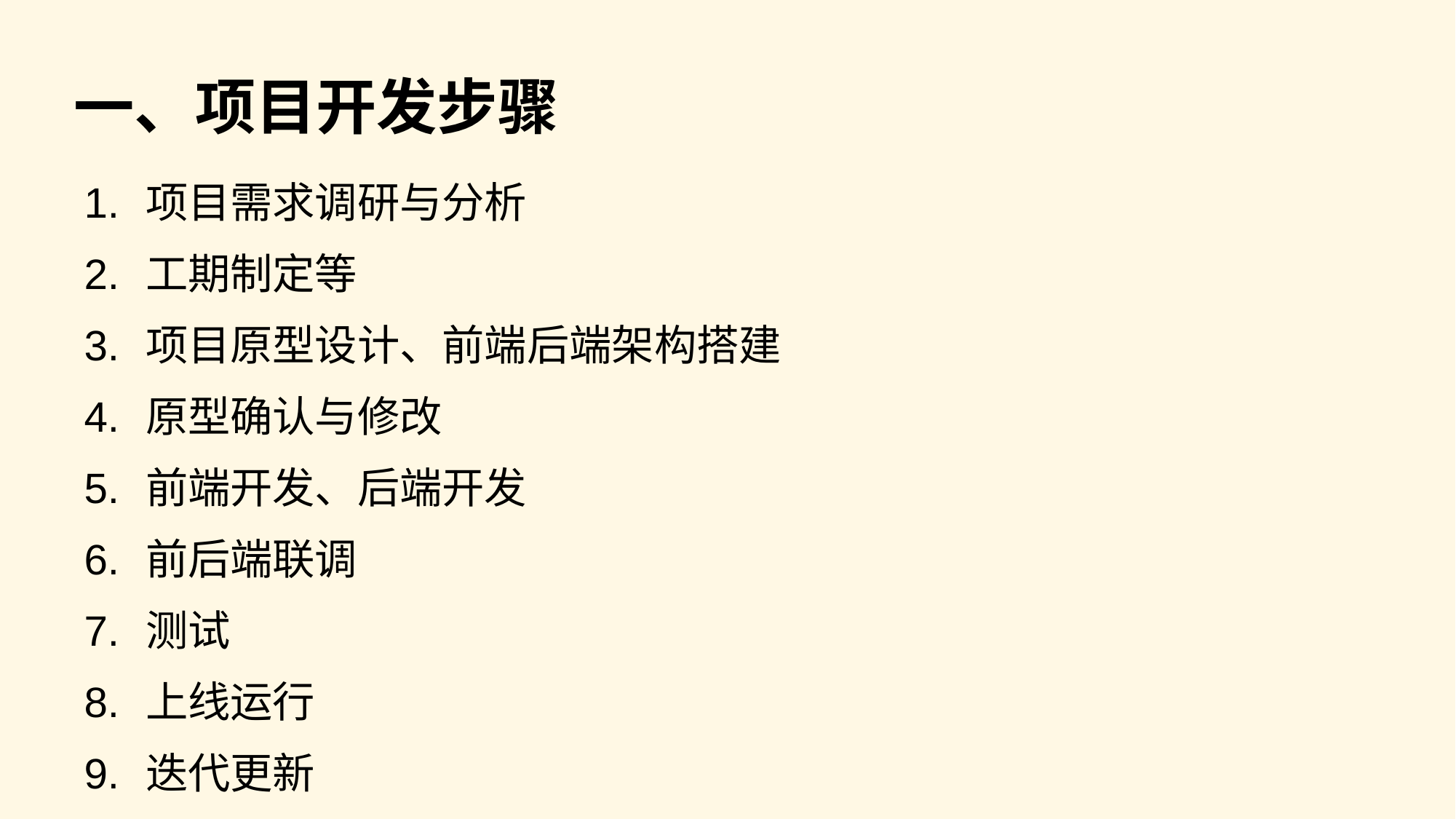

一、项目开发步骤
项目需求调研与分析
工期制定等
项目原型设计、前端后端架构搭建
原型确认与修改
前端开发、后端开发
前后端联调
测试
上线运行
迭代更新